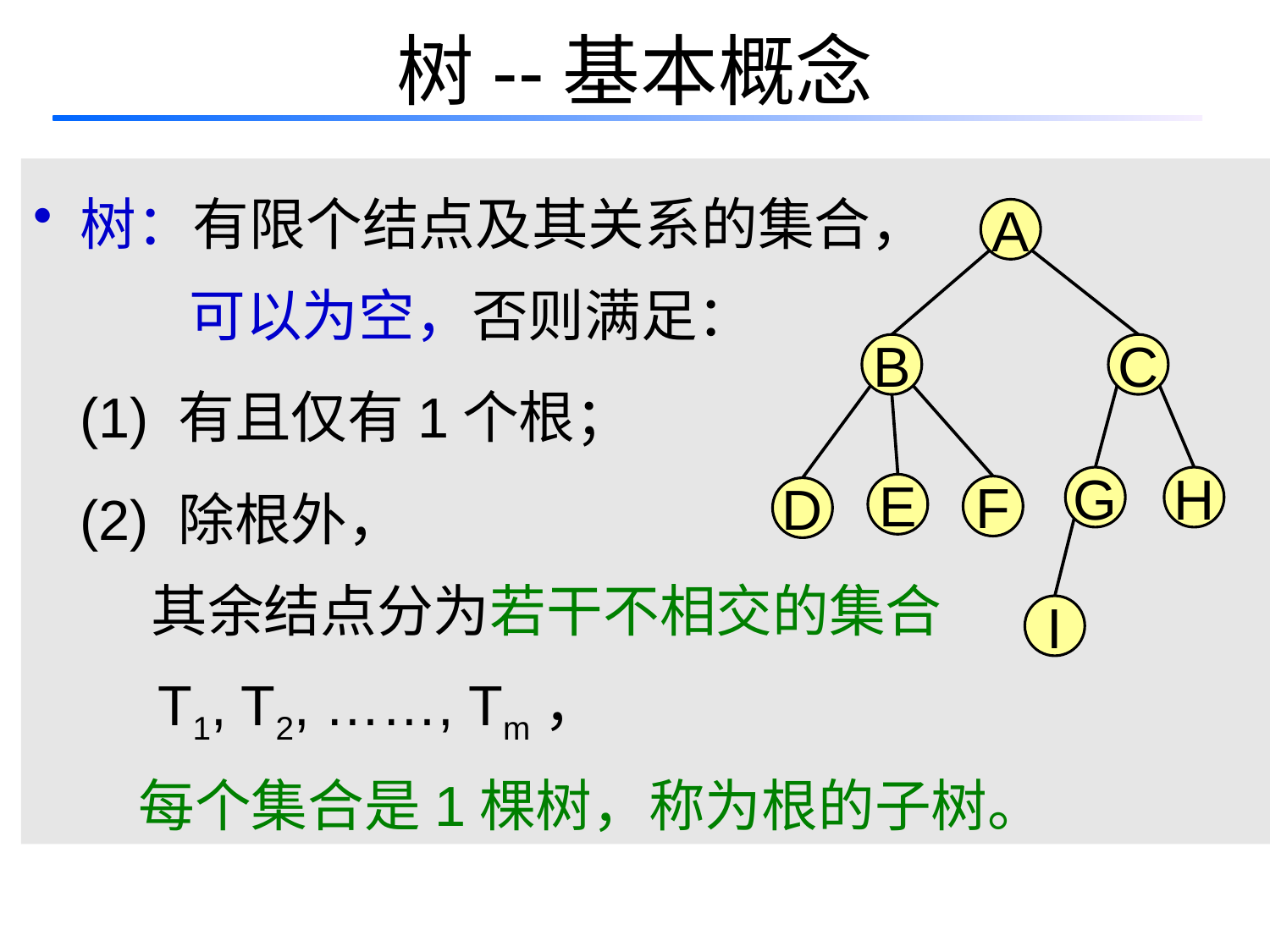

# 树--基本概念

 树：有限个结点及其关系的集合，
          可以为空，否则满足：
  (1) 有且仅有1个根；
  (2) 除根外，
       其余结点分为若干不相交的集合
       T1, T2, ……, Tm，
      每个集合是1棵树，称为根的子树。
A
B
C
G
H
E
F
D
I